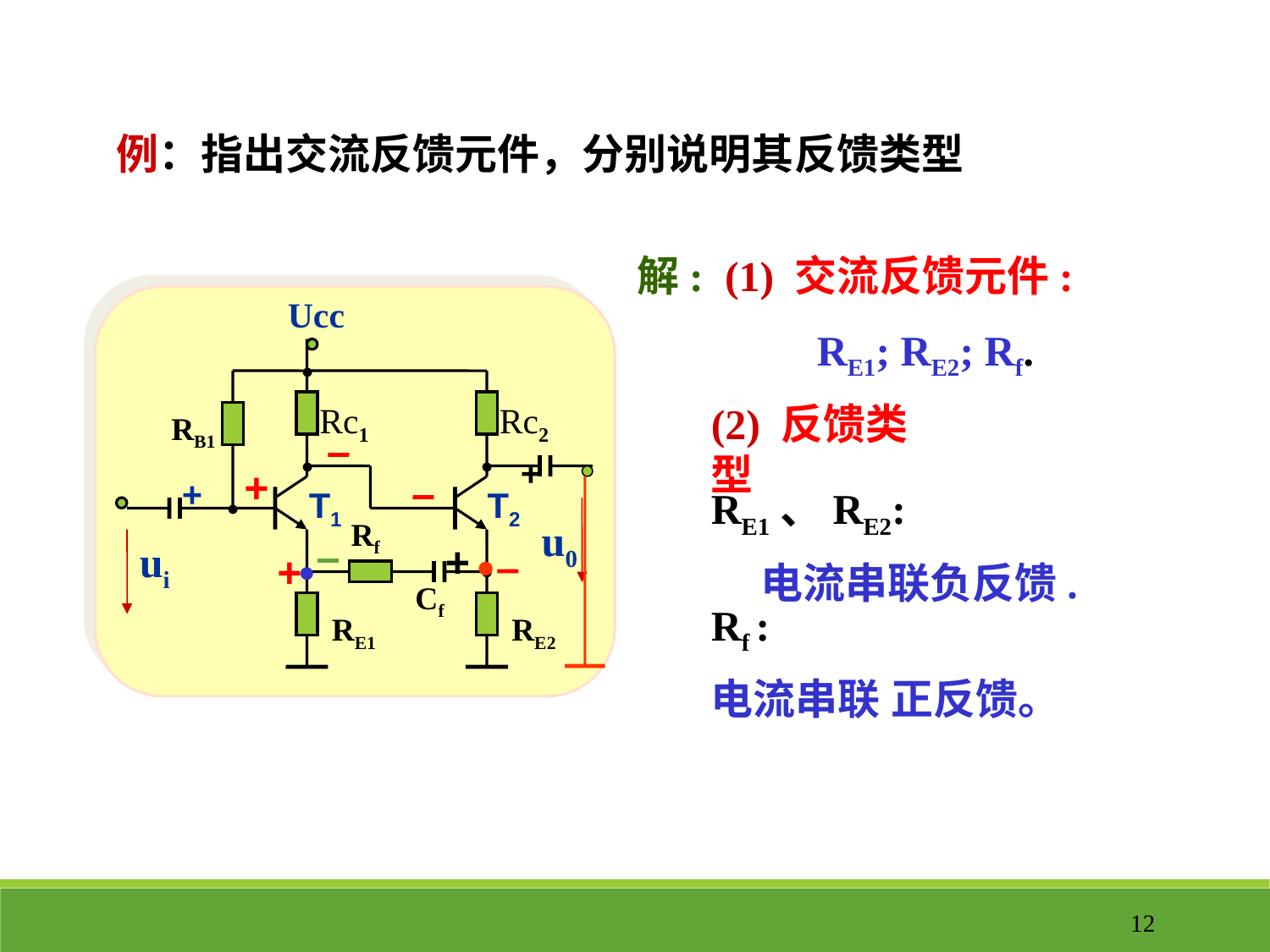

例：指出交流反馈元件，分别说明其反馈类型
解:  (1) 交流反馈元件:
Ucc

Rc1

Rc2
RB1

+

+

T1

T2

Rf

u0

ui

Cf

RE1
RE2

+
·
·
·
·
·
·

RE1; RE2; Rf.
(2) 反馈类型
+

RE1、RE2:

·
·
+
电流串联负反馈.

Rf :
电流串联
正反馈。
12